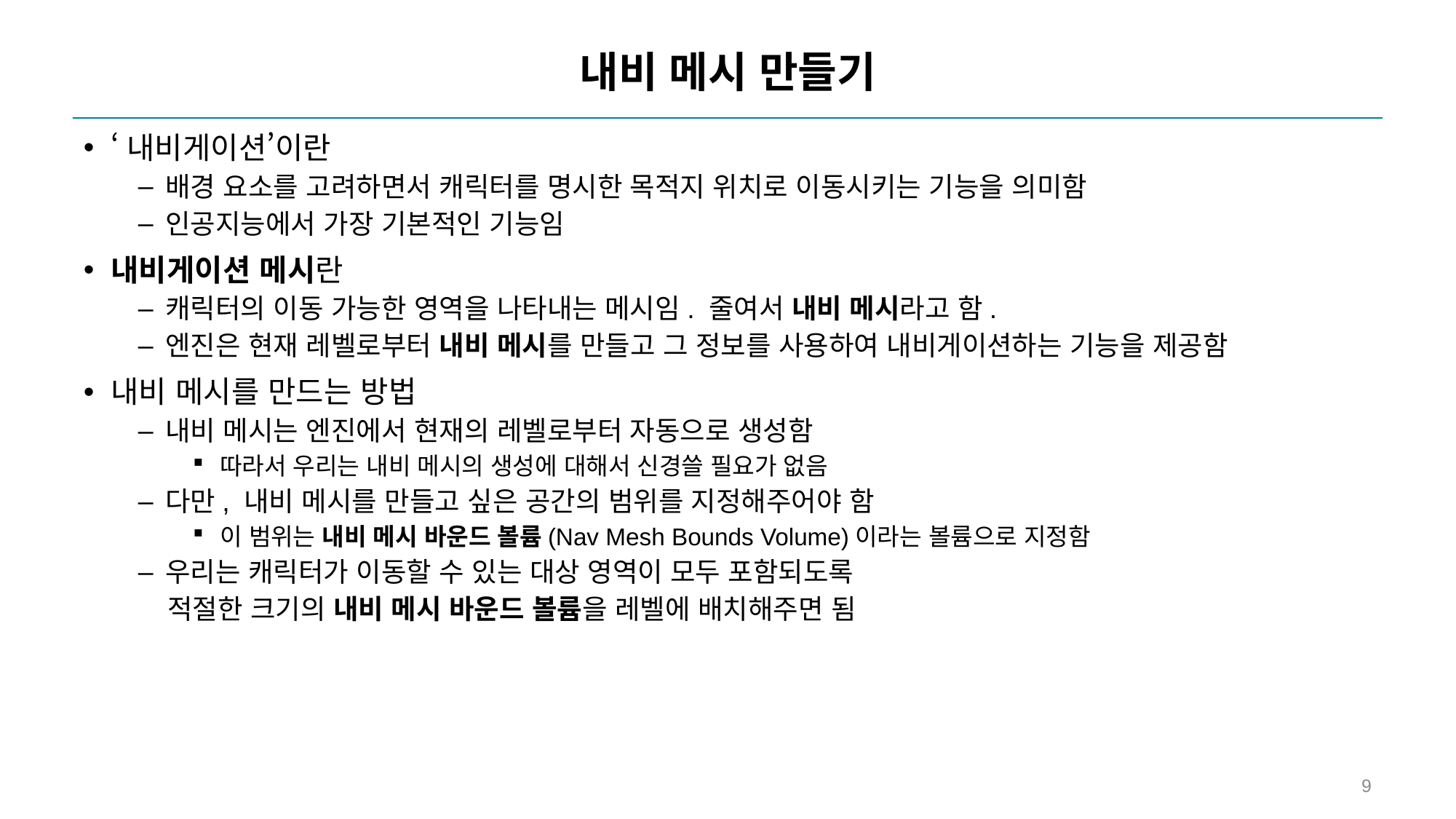

# 내비 메시 만들기
‘내비게이션’이란
배경 요소를 고려하면서 캐릭터를 명시한 목적지 위치로 이동시키는 기능을 의미함
인공지능에서 가장 기본적인 기능임
내비게이션 메시란
캐릭터의 이동 가능한 영역을 나타내는 메시임. 줄여서 내비 메시라고 함.
엔진은 현재 레벨로부터 내비 메시를 만들고 그 정보를 사용하여 내비게이션하는 기능을 제공함
내비 메시를 만드는 방법
내비 메시는 엔진에서 현재의 레벨로부터 자동으로 생성함
따라서 우리는 내비 메시의 생성에 대해서 신경쓸 필요가 없음
다만, 내비 메시를 만들고 싶은 공간의 범위를 지정해주어야 함
이 범위는 내비 메시 바운드 볼륨(Nav Mesh Bounds Volume)이라는 볼륨으로 지정함
우리는 캐릭터가 이동할 수 있는 대상 영역이 모두 포함되도록
   적절한 크기의 내비 메시 바운드 볼륨을 레벨에 배치해주면 됨

9